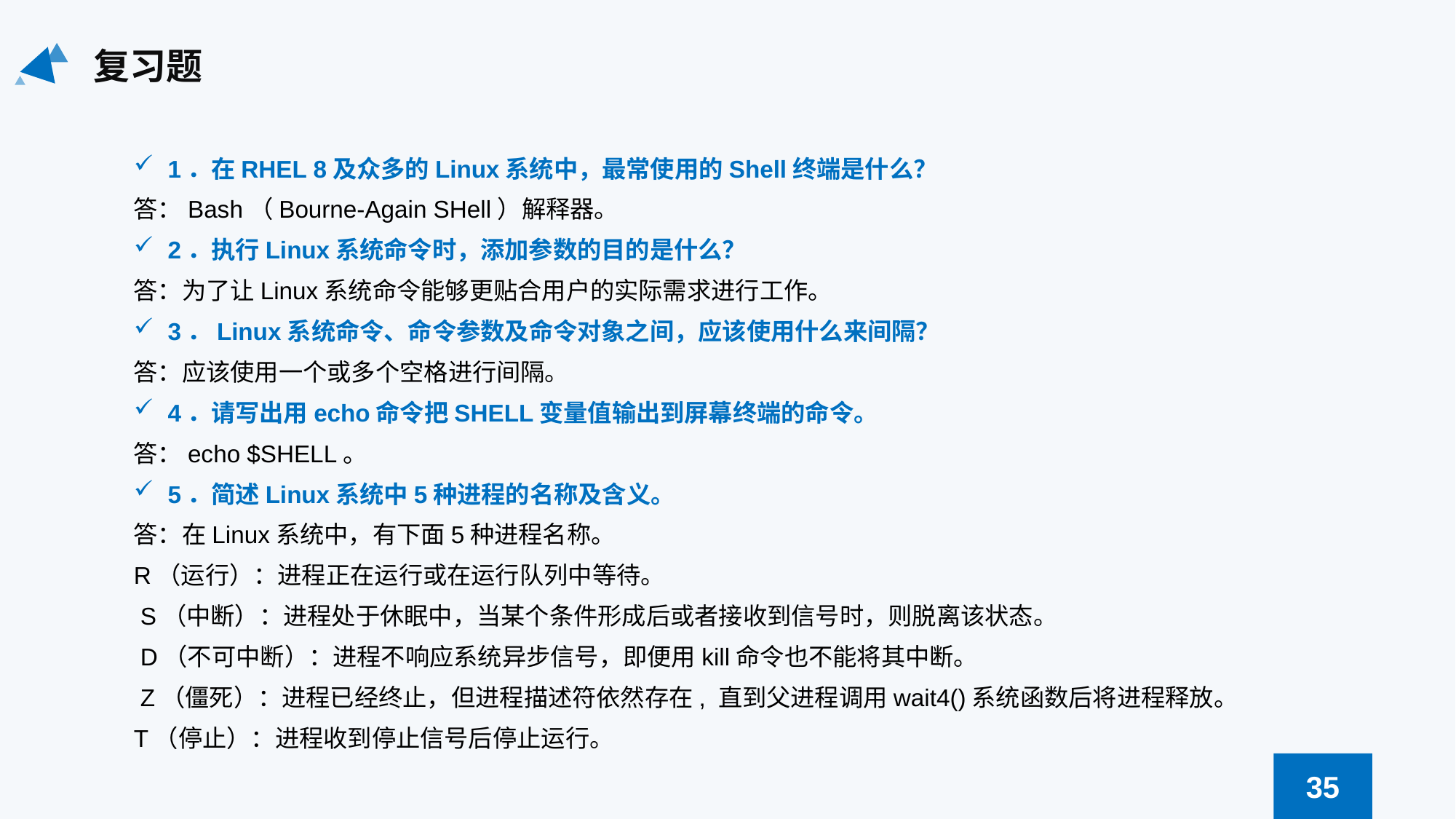

复习题

1．在RHEL 8及众多的Linux系统中，最常使用的Shell终端是什么？
答：Bash（Bourne-Again SHell）解释器。
2．执行Linux系统命令时，添加参数的目的是什么？
答：为了让Linux系统命令能够更贴合用户的实际需求进行工作。
3．Linux系统命令、命令参数及命令对象之间，应该使用什么来间隔？
答：应该使用一个或多个空格进行间隔。
4．请写出用echo命令把SHELL变量值输出到屏幕终端的命令。
答：echo $SHELL。
5．简述Linux系统中5种进程的名称及含义。
答：在Linux系统中，有下面5种进程名称。
R（运行）：进程正在运行或在运行队列中等待。
 S（中断）：进程处于休眠中，当某个条件形成后或者接收到信号时，则脱离该状态。
 D（不可中断）：进程不响应系统异步信号，即便用kill命令也不能将其中断。
 Z（僵死）：进程已经终止，但进程描述符依然存在, 直到父进程调用wait4()系统函数后将进程释放。
T（停止）：进程收到停止信号后停止运行。

35